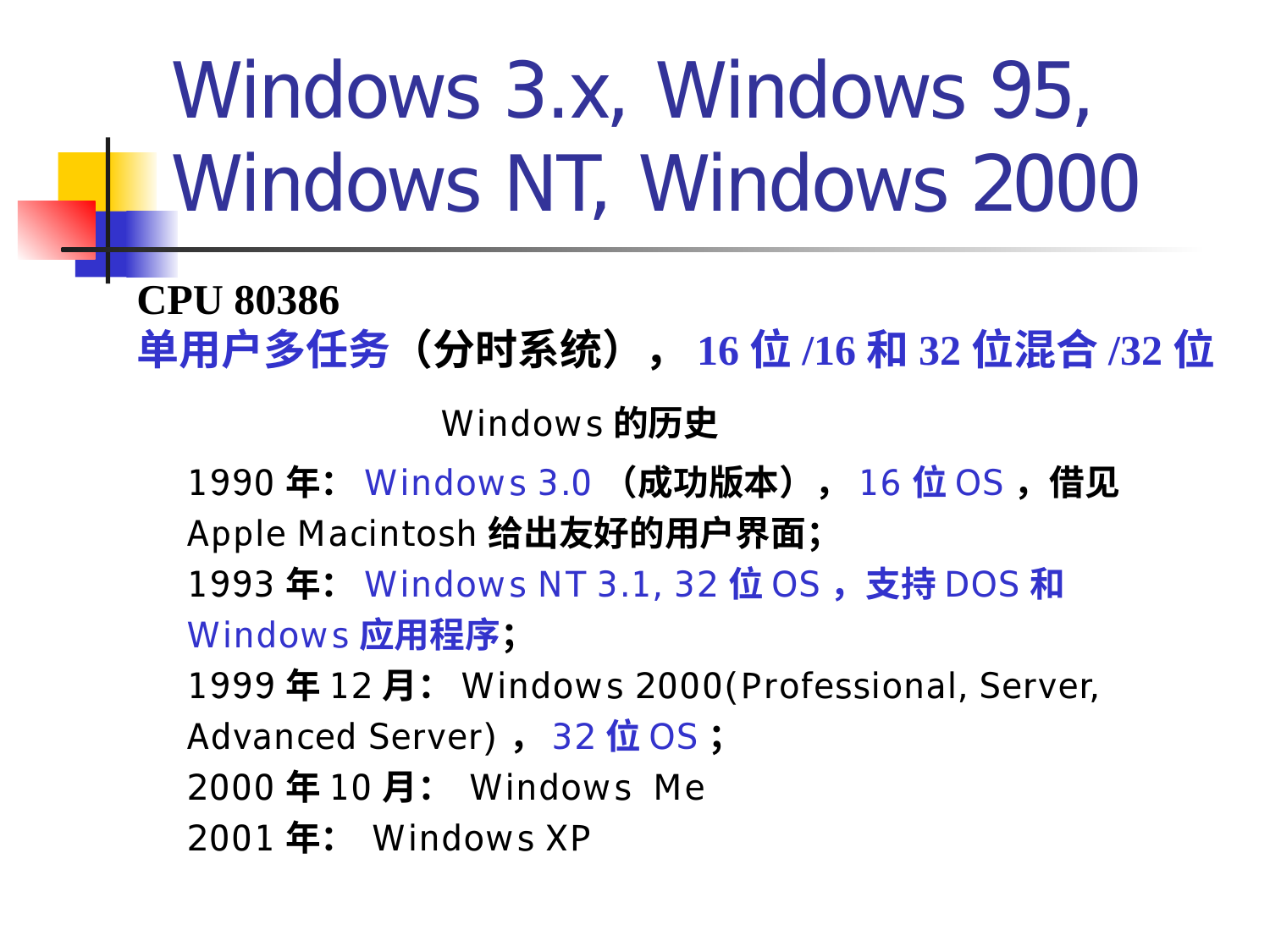

# Windows 3.x, Windows 95, Windows NT, Windows 2000
CPU 80386
单用户多任务（分时系统），16位/16和32位混合/32位
		Windows的历史
1990年：Windows 3.0（成功版本），16位OS，借见Apple Macintosh给出友好的用户界面；
1993年：Windows NT 3.1, 32位OS，支持DOS和Windows应用程序；
1999年12月：Windows 2000(Professional, Server, Advanced Server)，32位OS；
2000年10月： Windows  Me
2001年： Windows XP